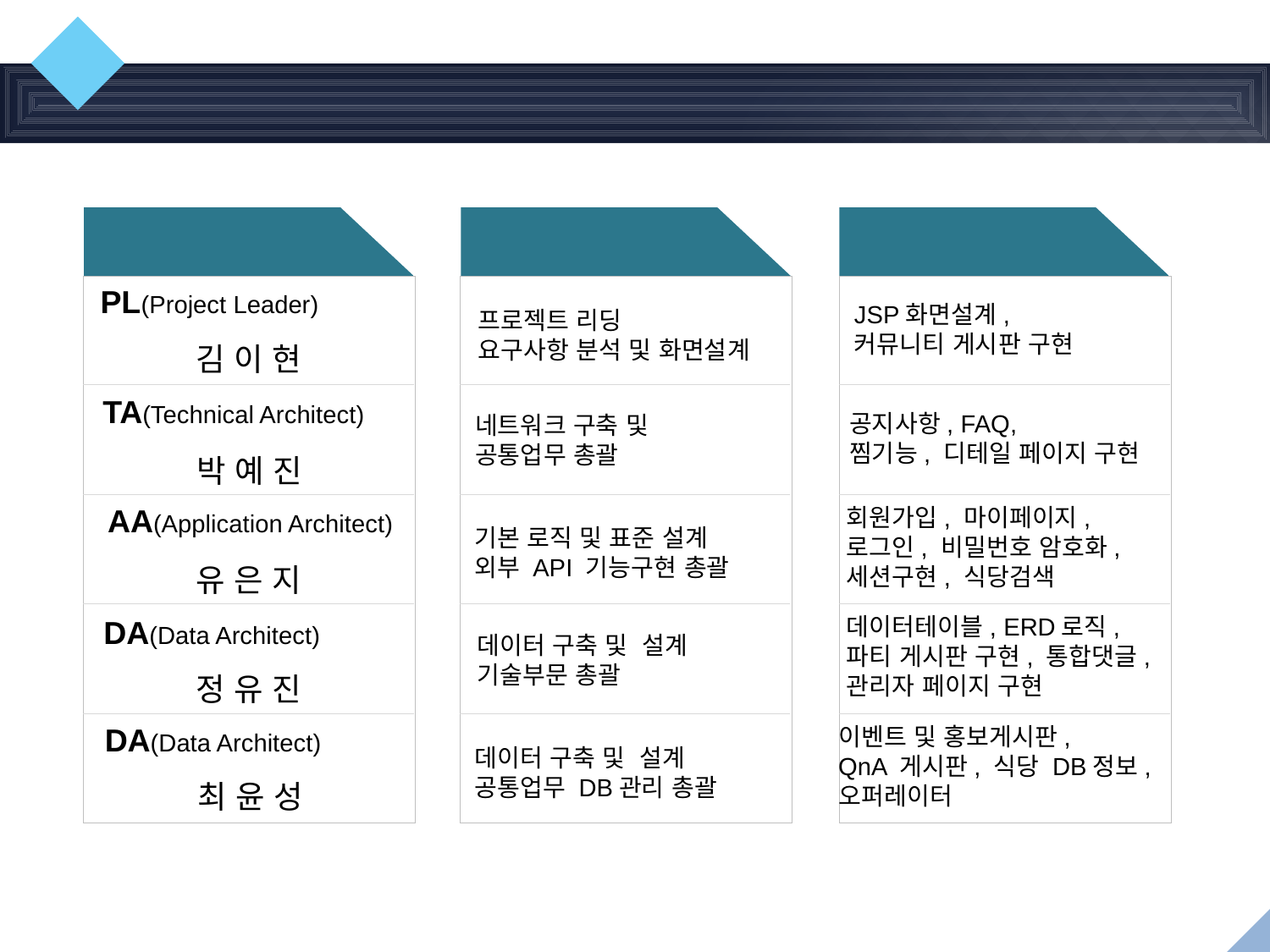

03
팀원소개

포지션

담당

기능구현

PL(Project Leader)

JSP화면설계,
커뮤니티 게시판 구현
프로젝트 리딩
요구사항 분석 및 화면설계
김 이 현
TA(Technical Architect)
공지사항, FAQ,
찜기능, 디테일 페이지 구현
네트워크 구축 및
공통업무 총괄
박 예 진
AA(Application Architect)
회원가입, 마이페이지,
로그인, 비밀번호 암호화,
세션구현, 식당검색
기본 로직 및 표준 설계
외부 API 기능구현 총괄
유 은 지
데이터테이블, ERD로직,
파티 게시판 구현, 통합댓글,
관리자 페이지 구현
DA(Data Architect)
데이터 구축 및  설계
기술부문 총괄
정 유 진
DA(Data Architect)
이벤트 및 홍보게시판,
QnA 게시판, 식당 DB정보,
오퍼레이터
데이터 구축 및  설계
공통업무 DB관리 총괄
최 윤 성